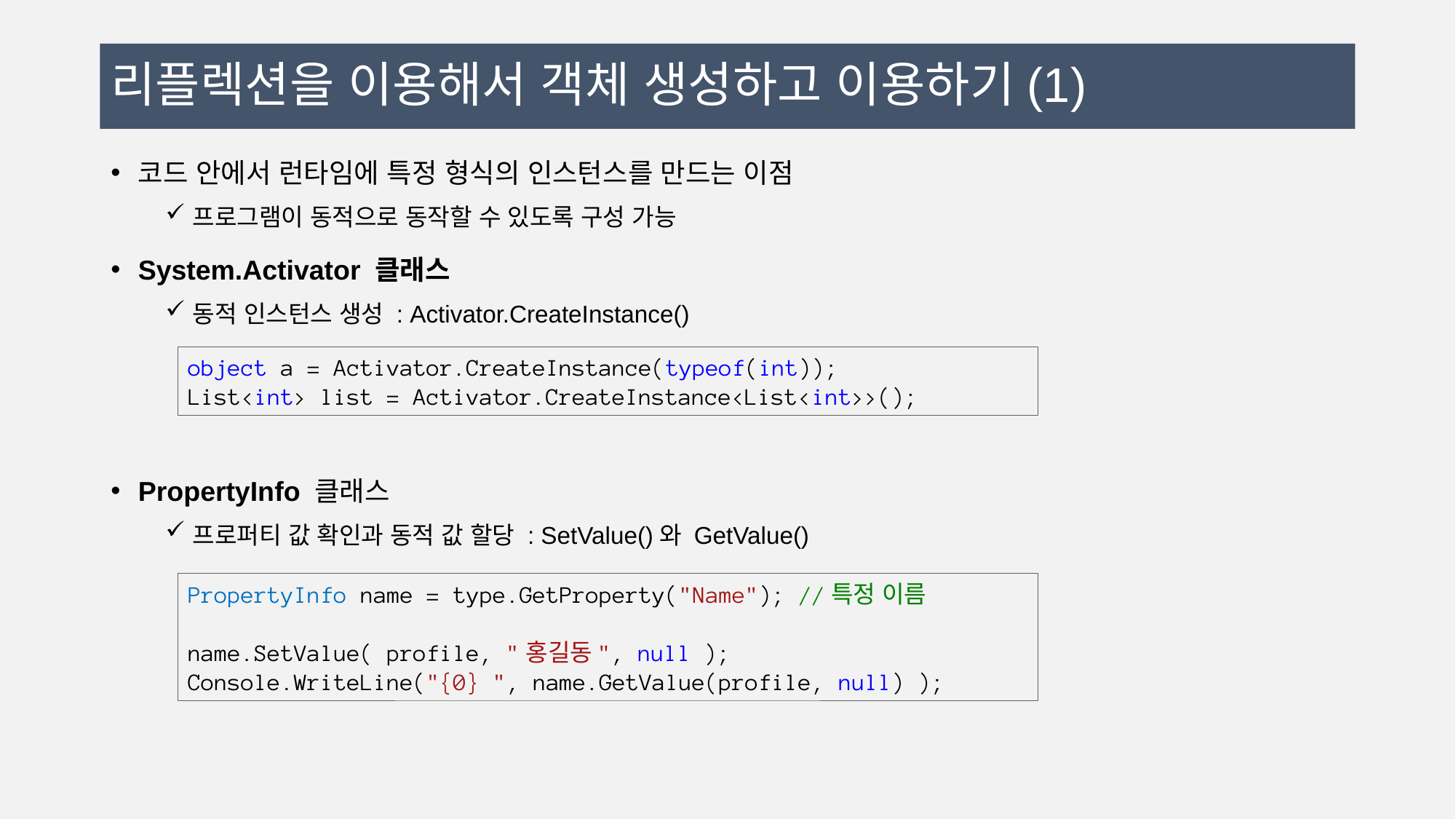

# 리플렉션을 이용해서 객체 생성하고 이용하기(1)
코드 안에서 런타임에 특정 형식의 인스턴스를 만드는 이점
프로그램이 동적으로 동작할 수 있도록 구성 가능
System.Activator 클래스
동적 인스턴스 생성 : Activator.CreateInstance()

PropertyInfo 클래스
프로퍼티 값 확인과 동적 값 할당 : SetValue()와 GetValue()
object a = Activator.CreateInstance(typeof(int));
List<int> list = Activator.CreateInstance<List<int>>();
PropertyInfo name = type.GetProperty("Name"); //특정 이름

name.SetValue( profile, "홍길동", null );
Console.WriteLine("{0} ", name.GetValue(profile, null) );